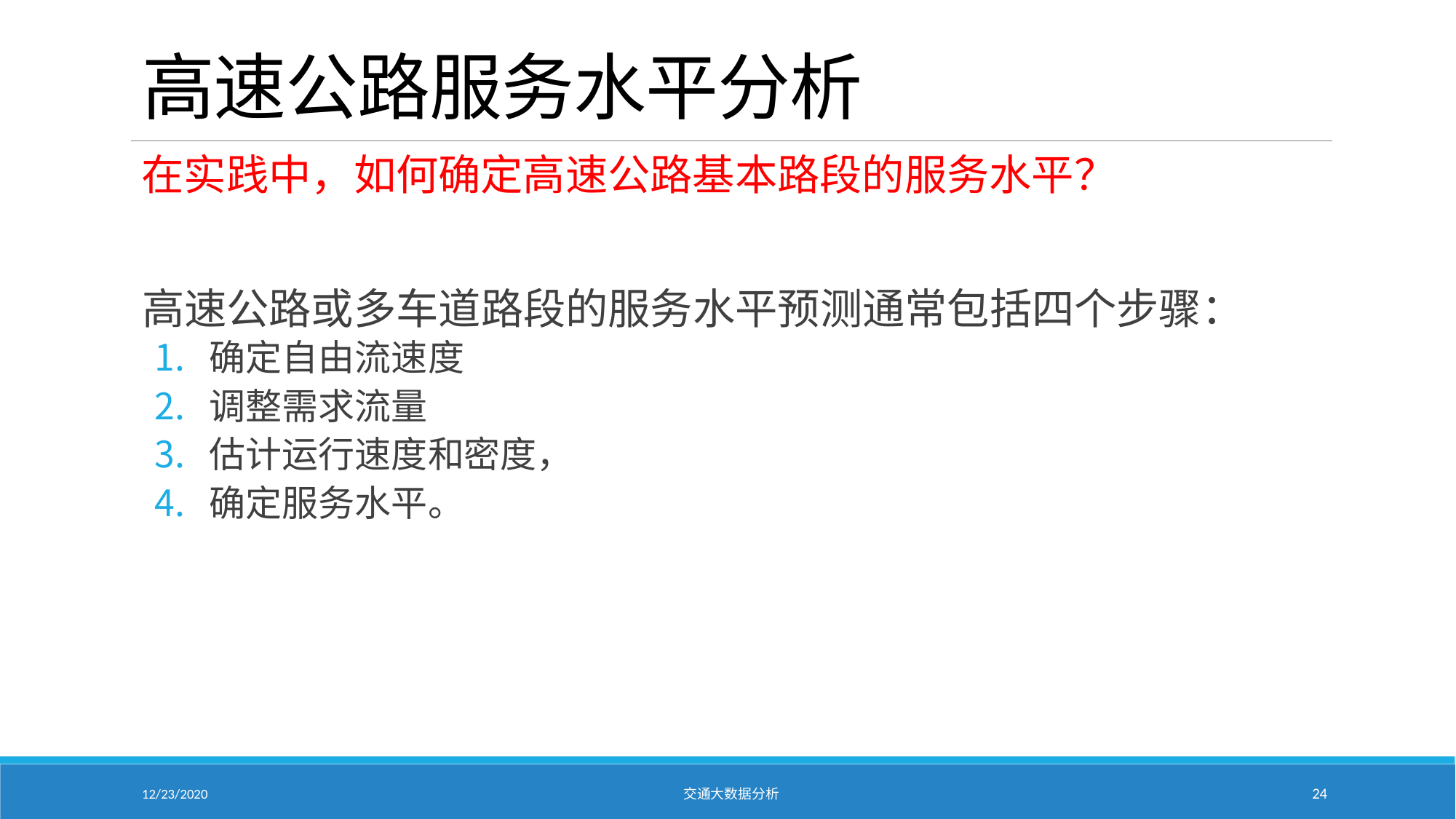

# 高速公路服务水平分析
在实践中，如何确定高速公路基本路段的服务水平？

高速公路或多车道路段的服务水平预测通常包括四个步骤：
确定自由流速度
调整需求流量
估计运行速度和密度，
确定服务水平。
12/23/2020
交通大数据分析
24